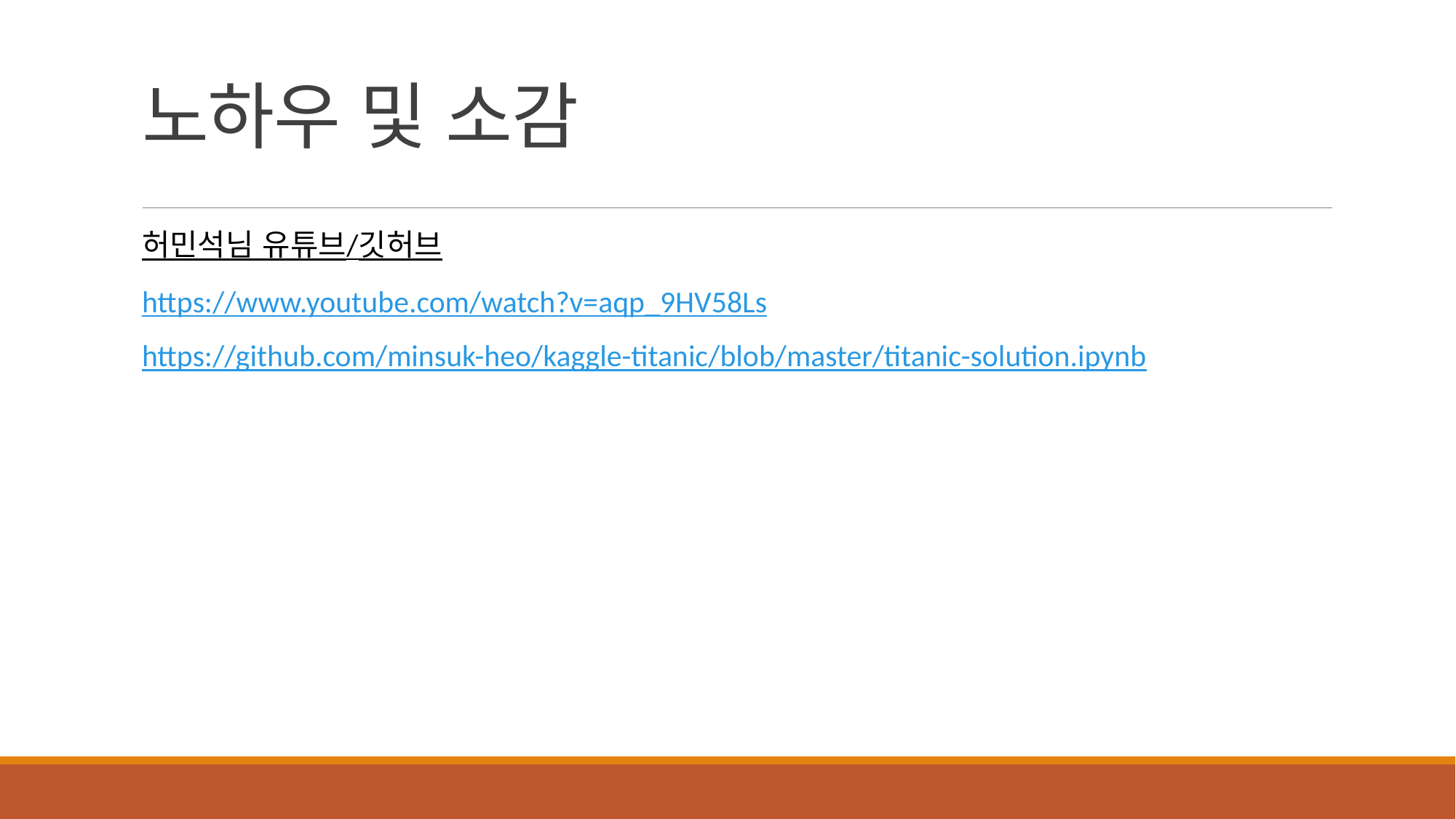

# 노하우 및 소감
허민석님 유튜브/깃허브
https://www.youtube.com/watch?v=aqp_9HV58Ls
https://github.com/minsuk-heo/kaggle-titanic/blob/master/titanic-solution.ipynb